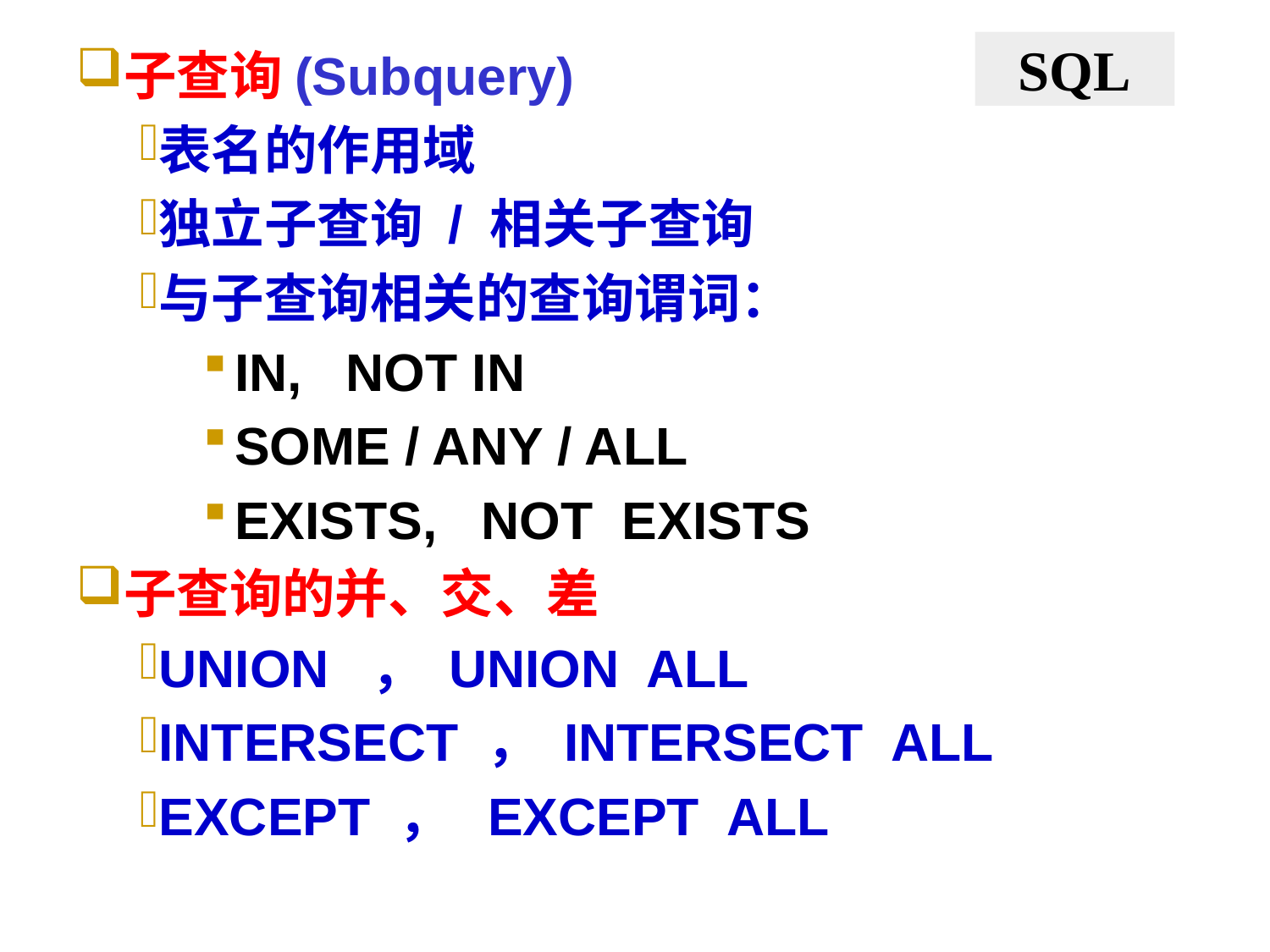

# SQL
子查询(Subquery)
表名的作用域
独立子查询 / 相关子查询
与子查询相关的查询谓词：
IN,   NOT IN
SOME / ANY / ALL
EXISTS,   NOT  EXISTS
子查询的并、交、差
UNION  ， UNION  ALL
INTERSECT ， INTERSECT  ALL
EXCEPT ，  EXCEPT  ALL